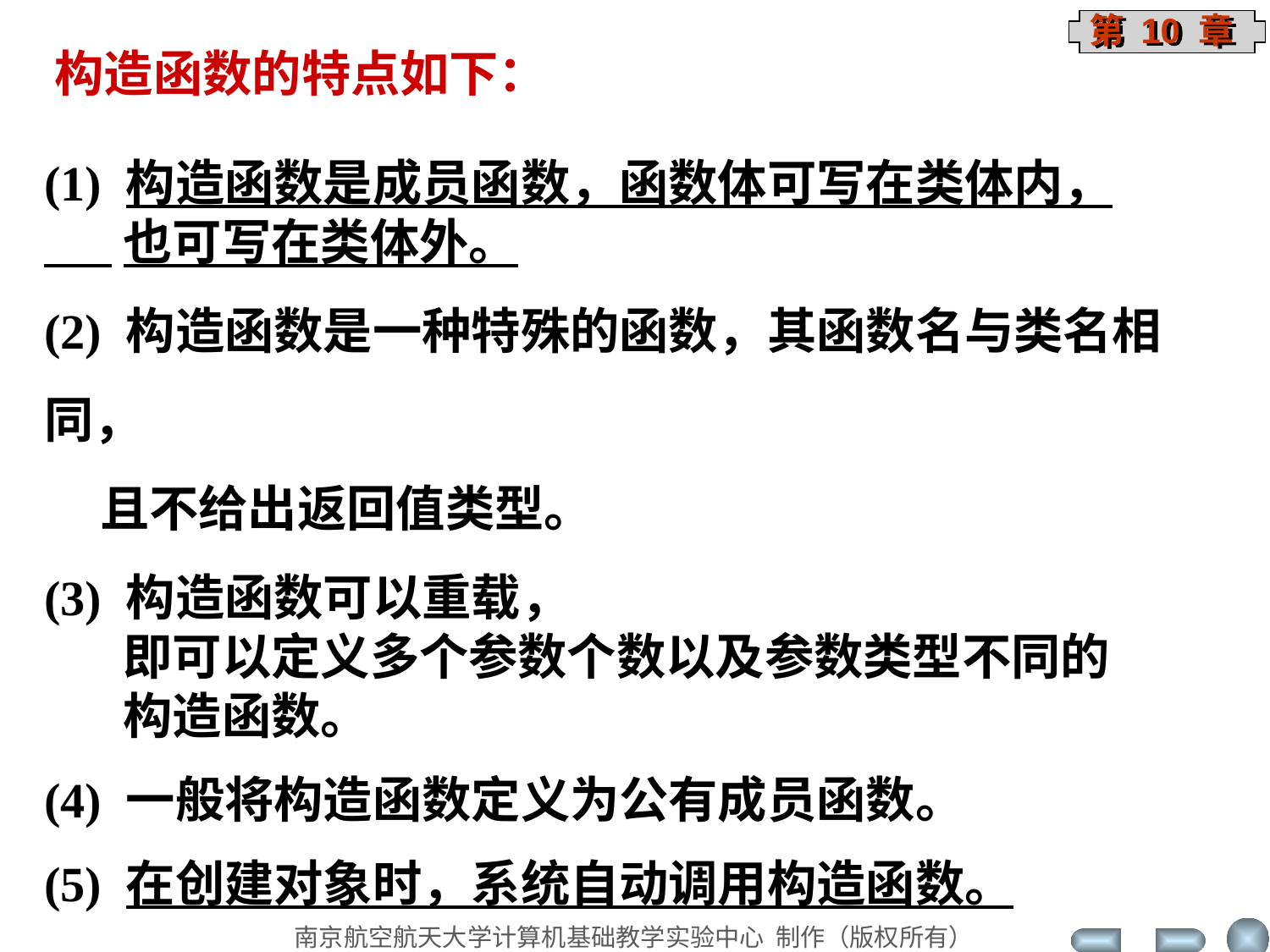

构造函数的特点如下：
(1) 构造函数是成员函数，函数体可写在类体内，
      也可写在类体外。
(2) 构造函数是一种特殊的函数，其函数名与类名相同，
     且不给出返回值类型。
(3) 构造函数可以重载，
      即可以定义多个参数个数以及参数类型不同的
      构造函数。
(4) 一般将构造函数定义为公有成员函数。
(5) 在创建对象时，系统自动调用构造函数。